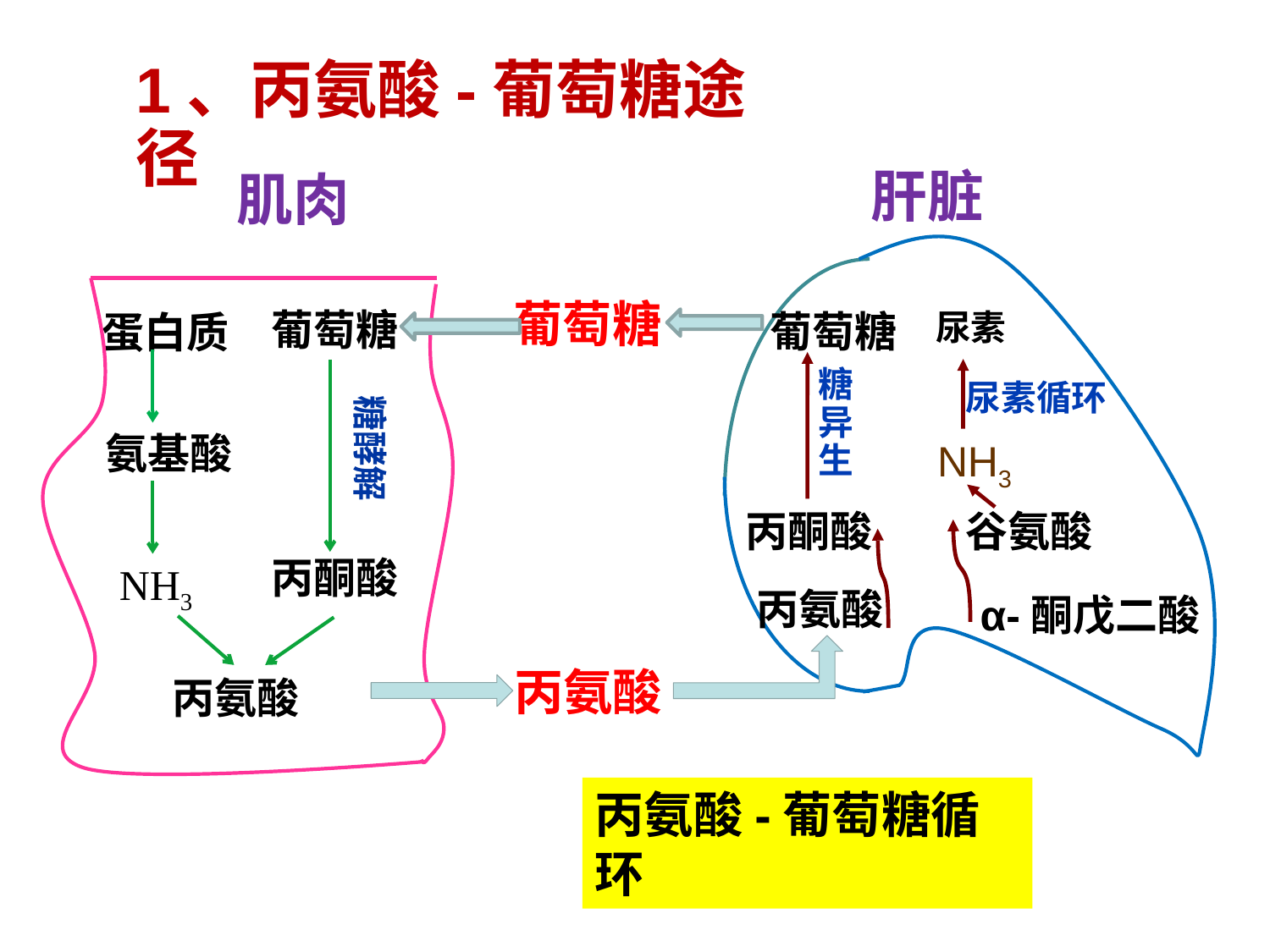

1、丙氨酸-葡萄糖途径
肝脏
肌肉

蛋白质
糖酵解
氨基酸
丙酮酸
NH3
丙氨酸
葡萄糖
葡萄糖

葡萄糖

糖异生
尿素

尿素循环
NH3

丙酮酸
谷氨酸
α-酮戊二酸
丙氨酸

丙氨酸

丙氨酸-葡萄糖循环